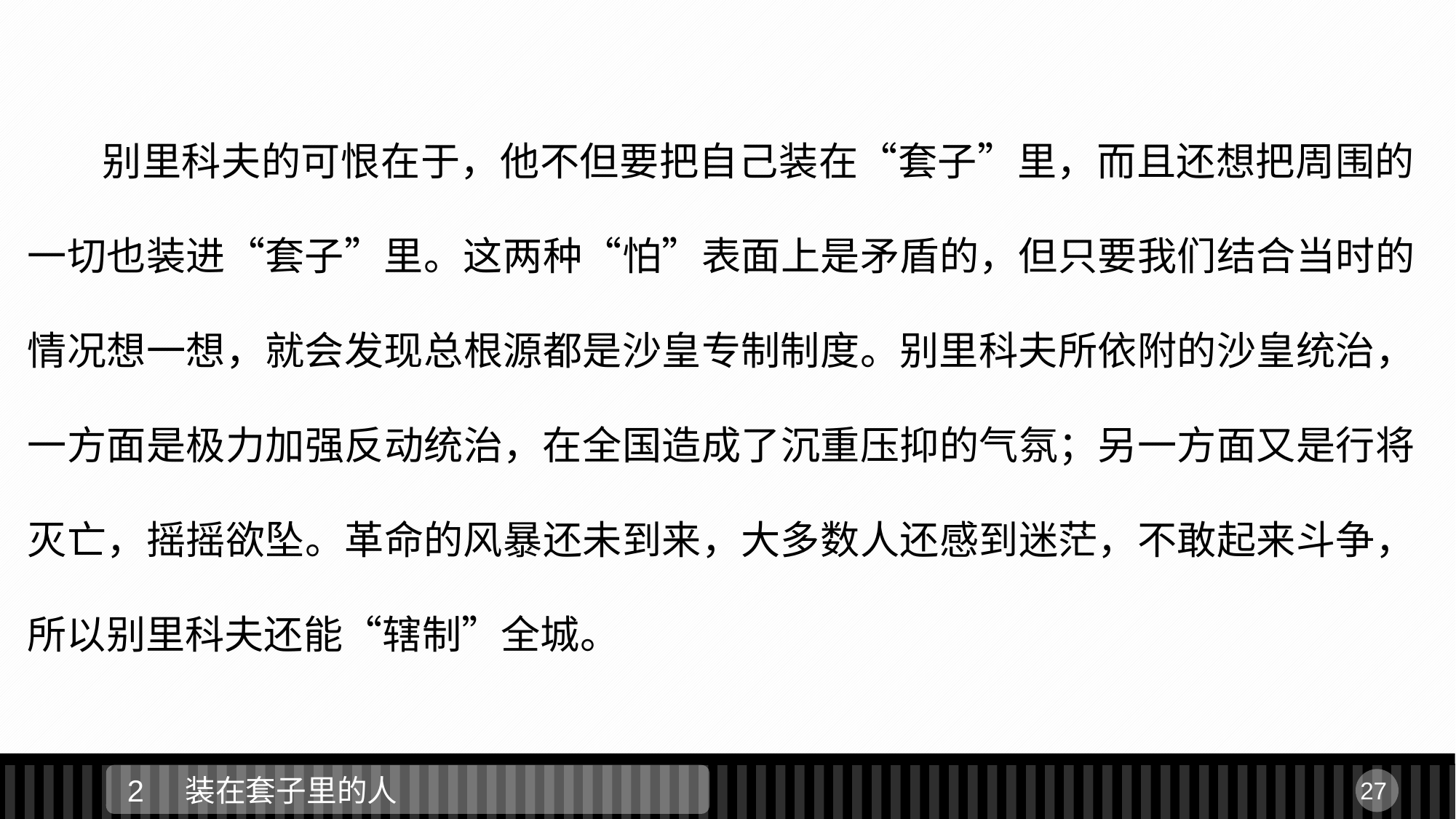

别里科夫的可恨在于，他不但要把自己装在“套子”里，而且还想把周围的一切也装进“套子”里。这两种“怕”表面上是矛盾的，但只要我们结合当时的情况想一想，就会发现总根源都是沙皇专制制度。别里科夫所依附的沙皇统治，一方面是极力加强反动统治，在全国造成了沉重压抑的气氛；另一方面又是行将灭亡，摇摇欲坠。革命的风暴还未到来，大多数人还感到迷茫，不敢起来斗争，所以别里科夫还能“辖制”全城。